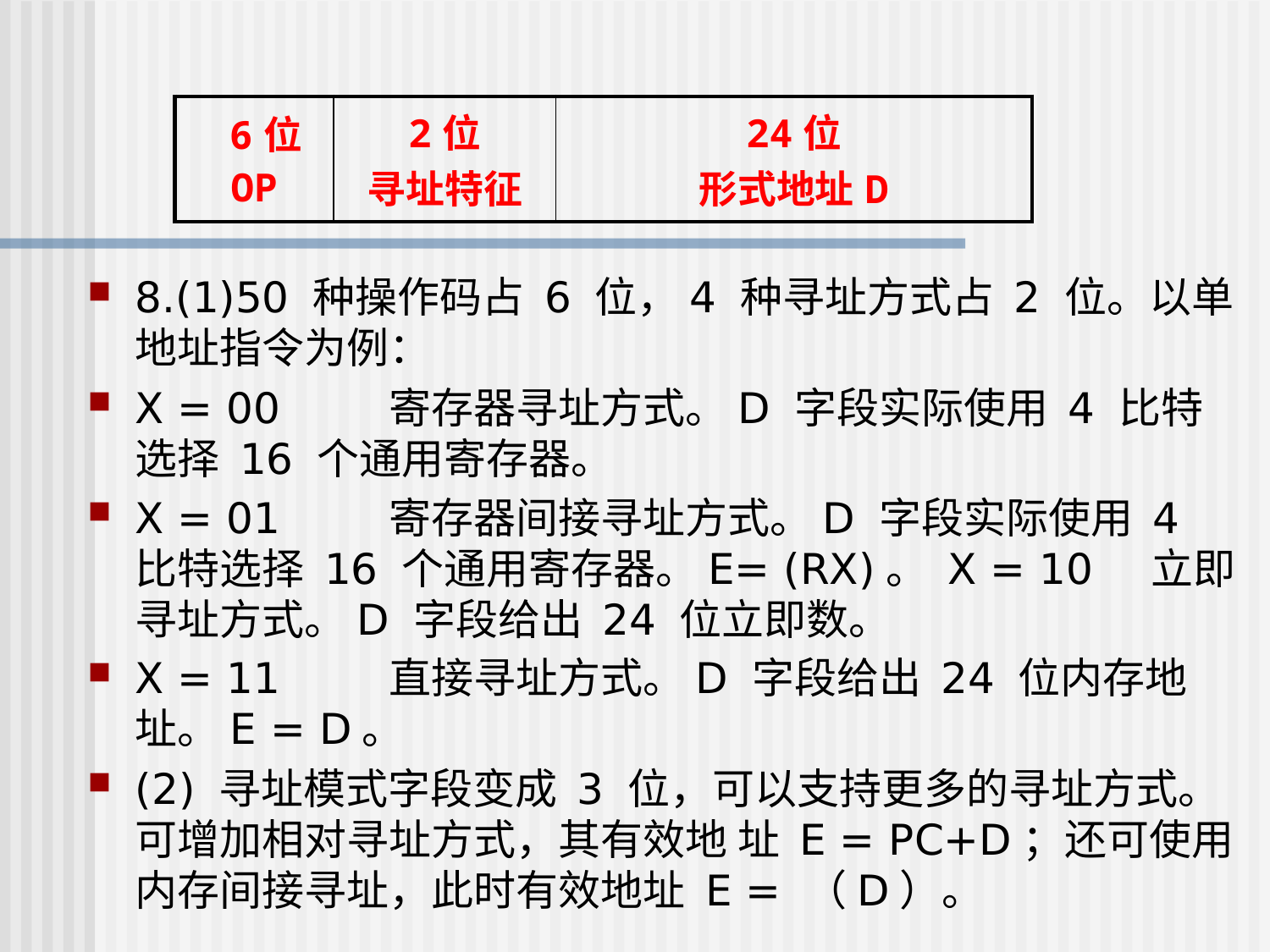

| 6位 OP | 2位 寻址特征 | 24位 形式地址D |
| --- | --- | --- |
8.(1)50 种操作码占 6 位，4 种寻址方式占 2 位。以单地址指令为例：
X = 00	寄存器寻址方式。D 字段实际使用 4 比特选择 16 个通用寄存器。
X = 01	寄存器间接寻址方式。D 字段实际使用 4 比特选择 16 个通用寄存器。E= (RX)。 X = 10	立即寻址方式。D 字段给出 24 位立即数。
X = 11	直接寻址方式。D 字段给出 24 位内存地址。E = D。
(2) 寻址模式字段变成 3 位，可以支持更多的寻址方式。可增加相对寻址方式，其有效地 址 E = PC+D；还可使用内存间接寻址，此时有效地址 E = （D）。